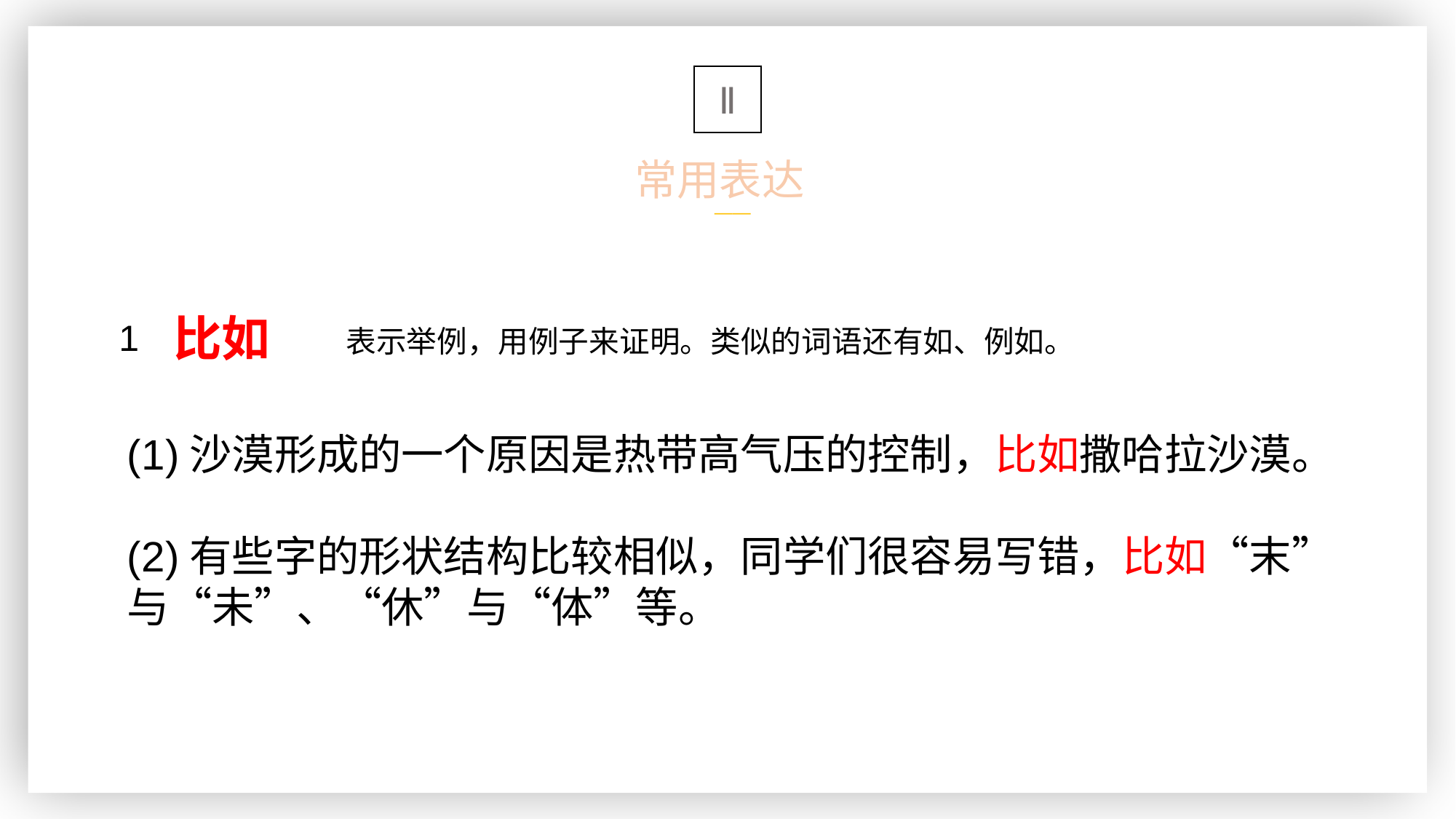

Ⅱ
常用表达
  ——
比如
1
表示举例，用例子来证明。类似的词语还有如、例如。
(1)沙漠形成的一个原因是热带高气压的控制，比如撒哈拉沙漠。

(2)有些字的形状结构比较相似，同学们很容易写错，比如“末”与“未”、“休”与“体”等。